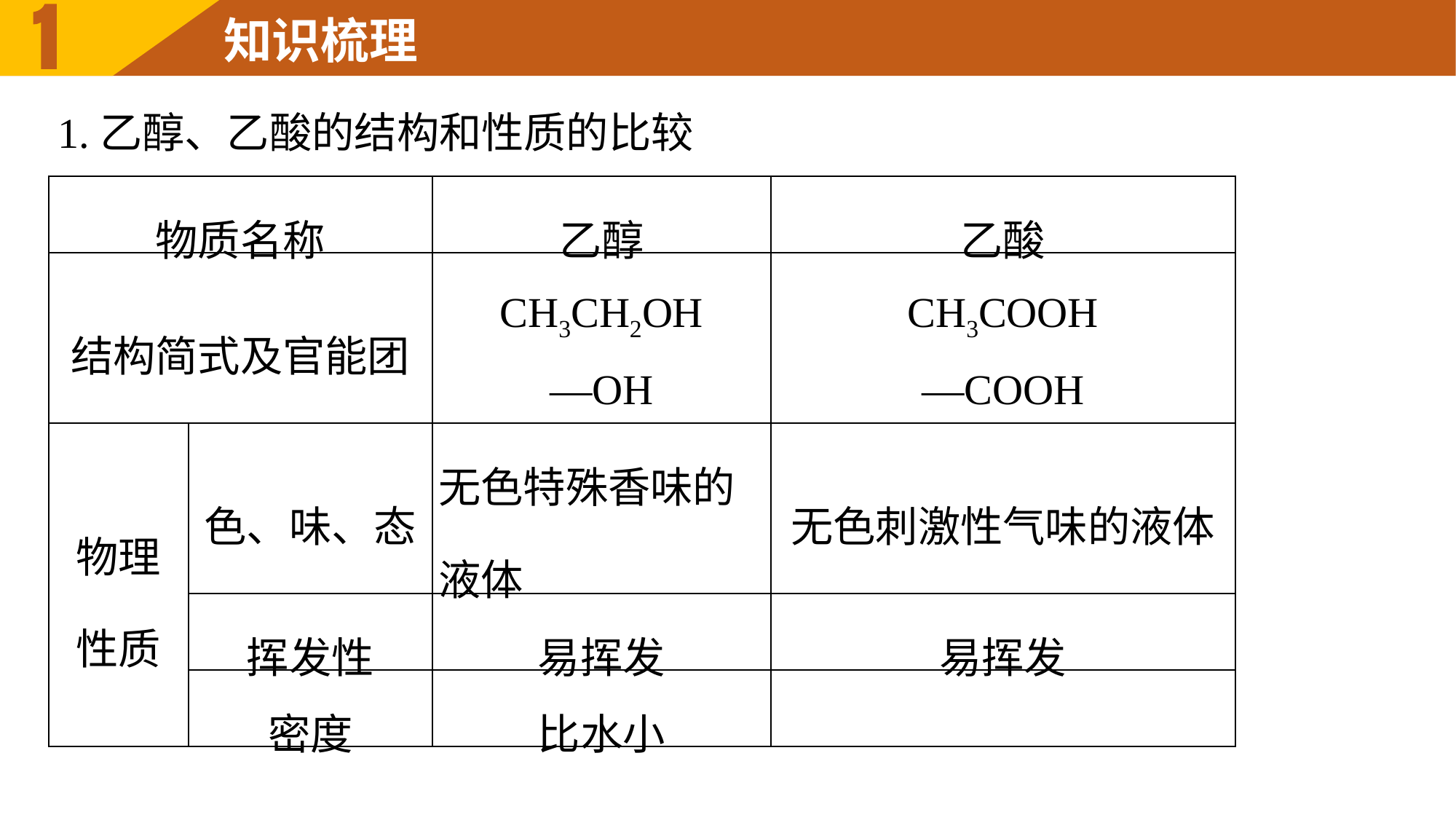

1.乙醇、乙酸的结构和性质的比较
| 物质名称 |  | 乙醇 | 乙酸 |
| --- | --- | --- | --- |
| 结构简式及官能团 |  | CH3CH2OH —OH | CH3COOH —COOH |
| 物理性质 | 色、味、态 | 无色特殊香味的液体 | 无色刺激性气味的液体 |
|  | 挥发性 | 易挥发 | 易挥发 |
|  | 密度 | 比水小 |  |